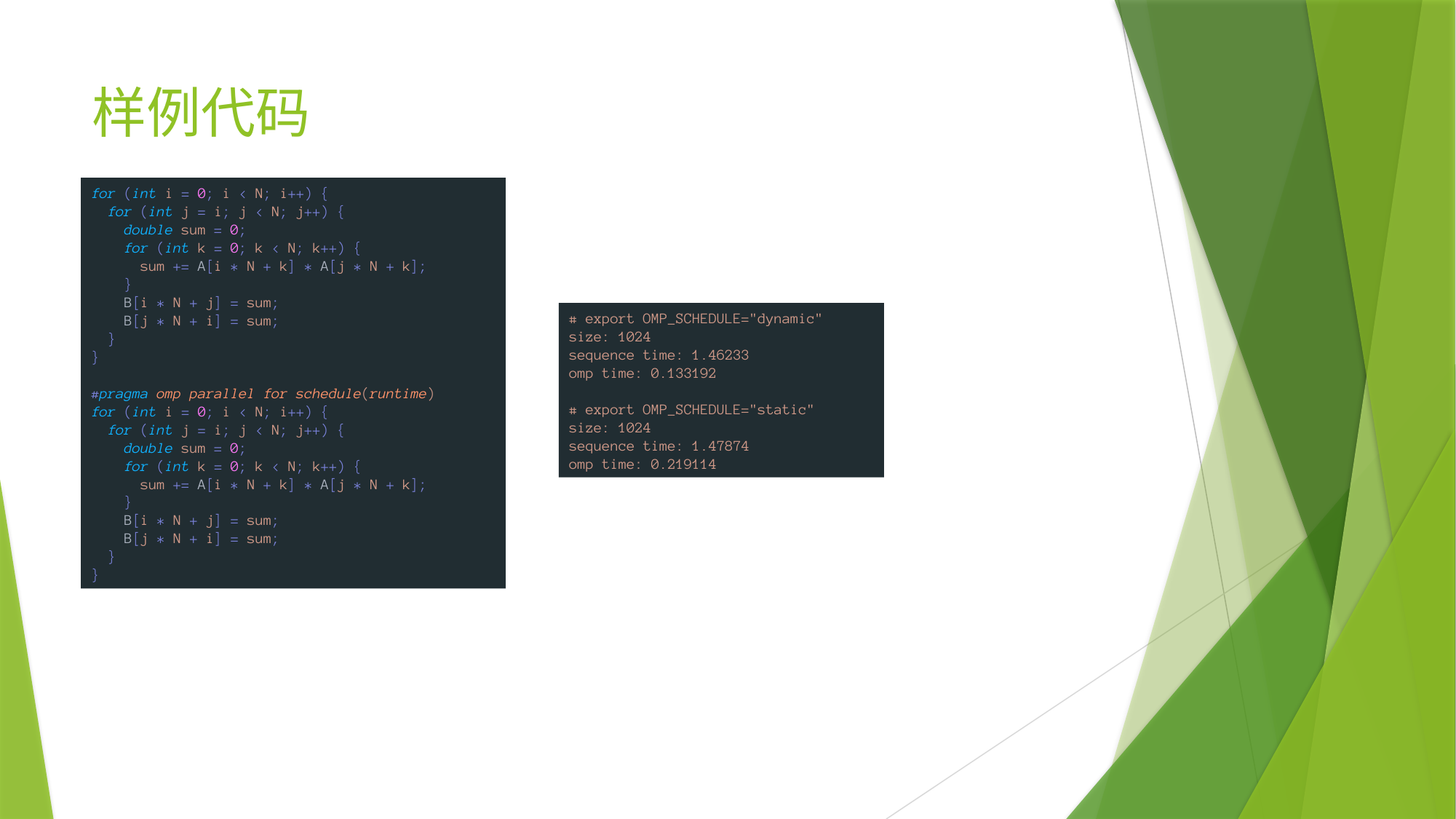

# 样例代码
for (int i = 0; i < N; i++) {
  for (int j = i; j < N; j++) {
    double sum = 0;
    for (int k = 0; k < N; k++) {
      sum += A[i * N + k] * A[j * N + k];
    }
    B[i * N + j] = sum;
    B[j * N + i] = sum;
  }
}
#pragma omp parallel for schedule(runtime)
for (int i = 0; i < N; i++) {
  for (int j = i; j < N; j++) {
    double sum = 0;
    for (int k = 0; k < N; k++) {
      sum += A[i * N + k] * A[j * N + k];
    }
    B[i * N + j] = sum;
    B[j * N + i] = sum;
  }
}
# export OMP_SCHEDULE="dynamic"
size: 1024
sequence time: 1.46233
omp time: 0.133192
# export OMP_SCHEDULE="static"
size: 1024
sequence time: 1.47874
omp time: 0.219114